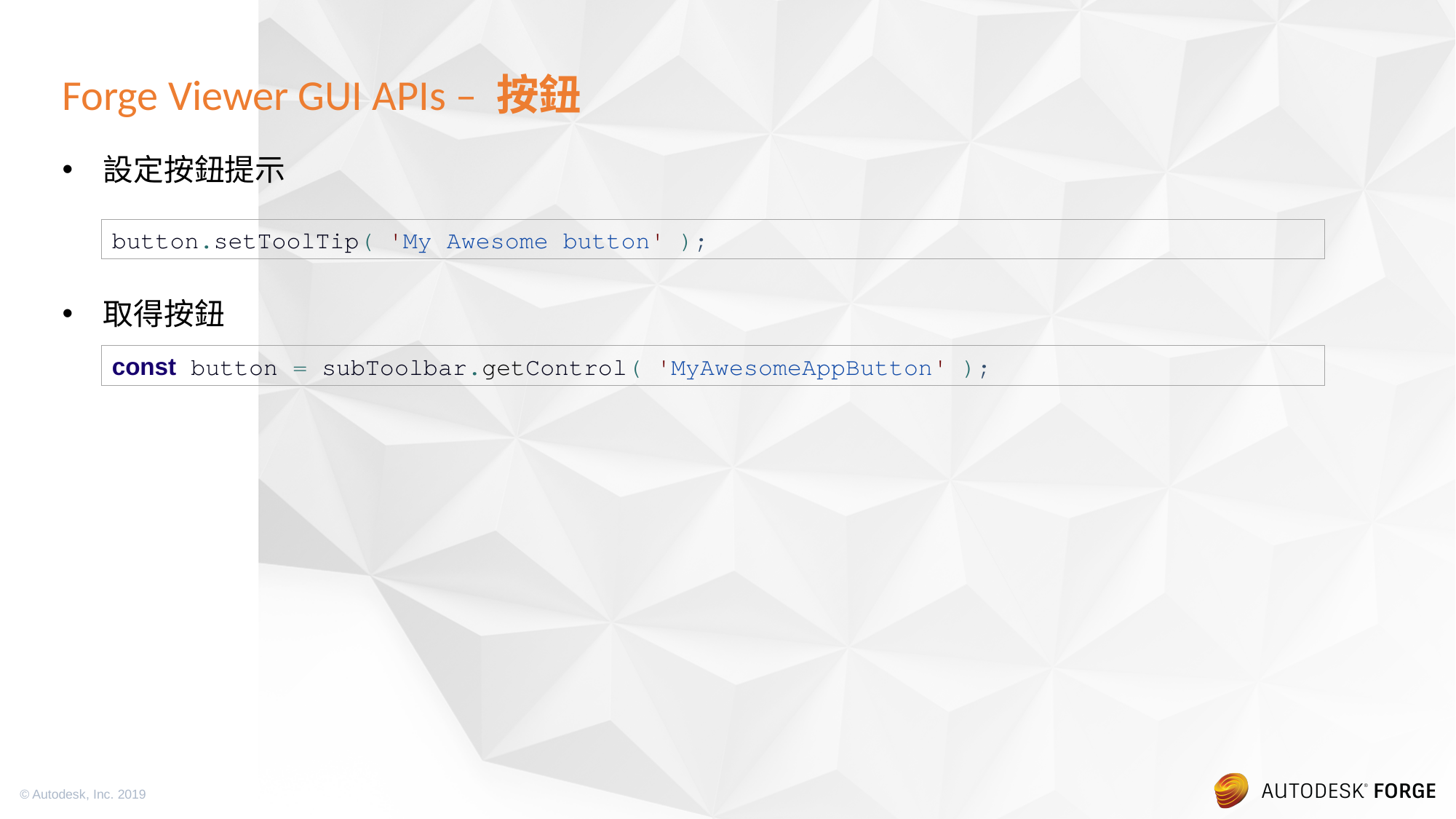

# Forge Viewer GUI APIs – 按鈕
設定按鈕提示

取得按鈕

button.setToolTip( 'My Awesome button' );
const button = subToolbar.getControl( 'MyAwesomeAppButton' );